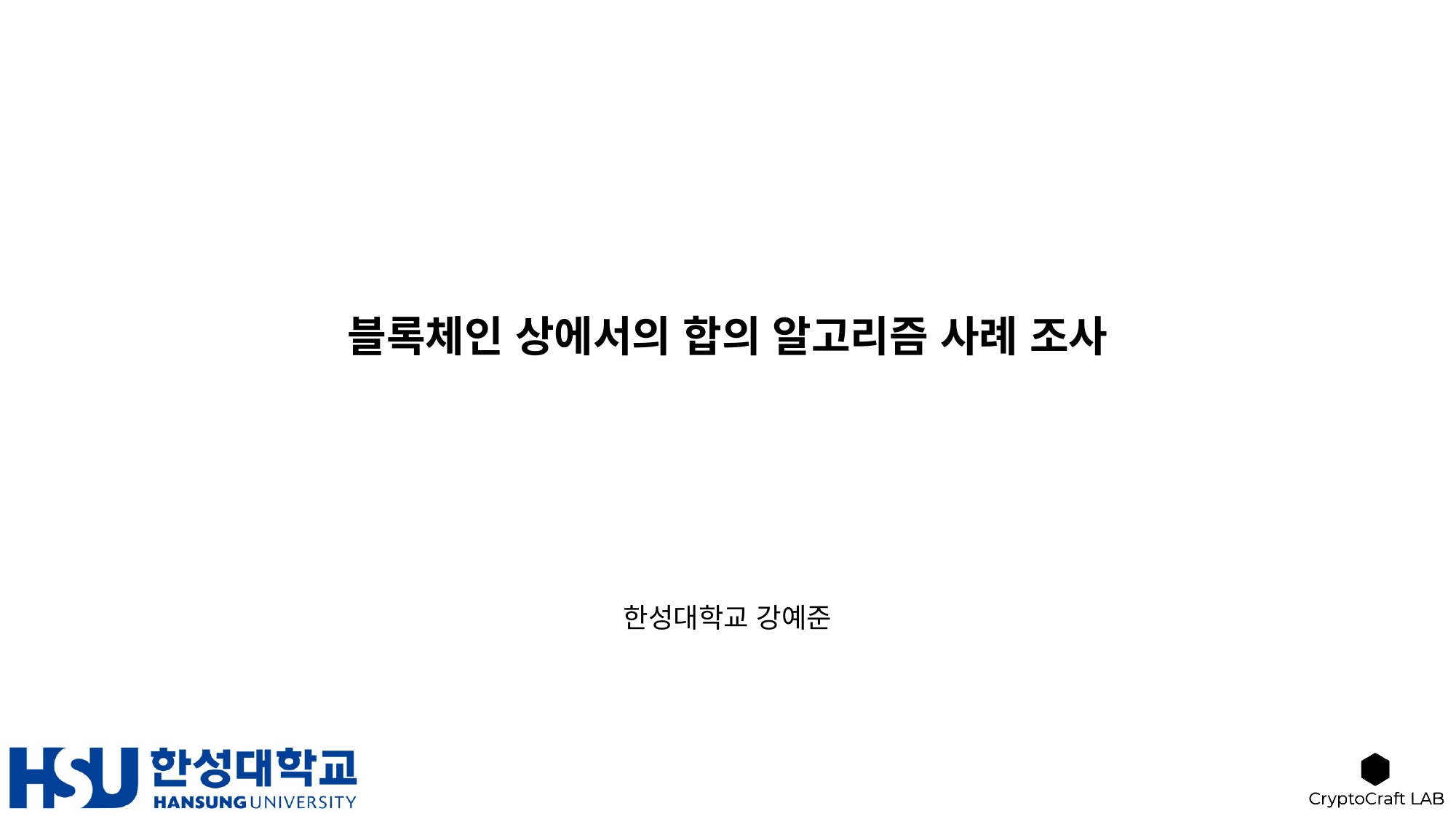

# 블록체인 상에서의 합의 알고리즘 사례 조사
한성대학교 강예준